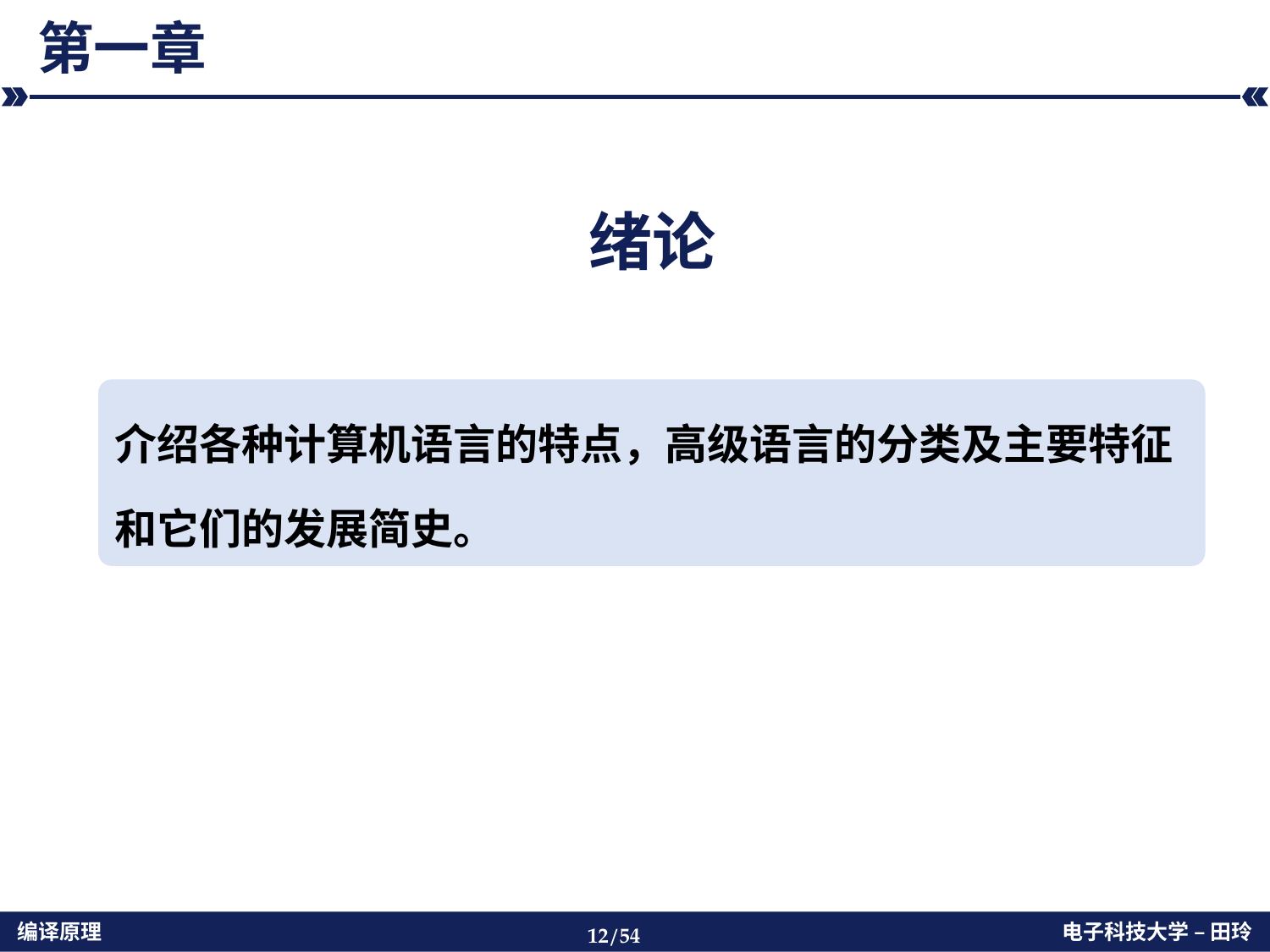

# 第一章
绪论

介绍各种计算机语言的特点，高级语言的分类及主要特征
和它们的发展简史。